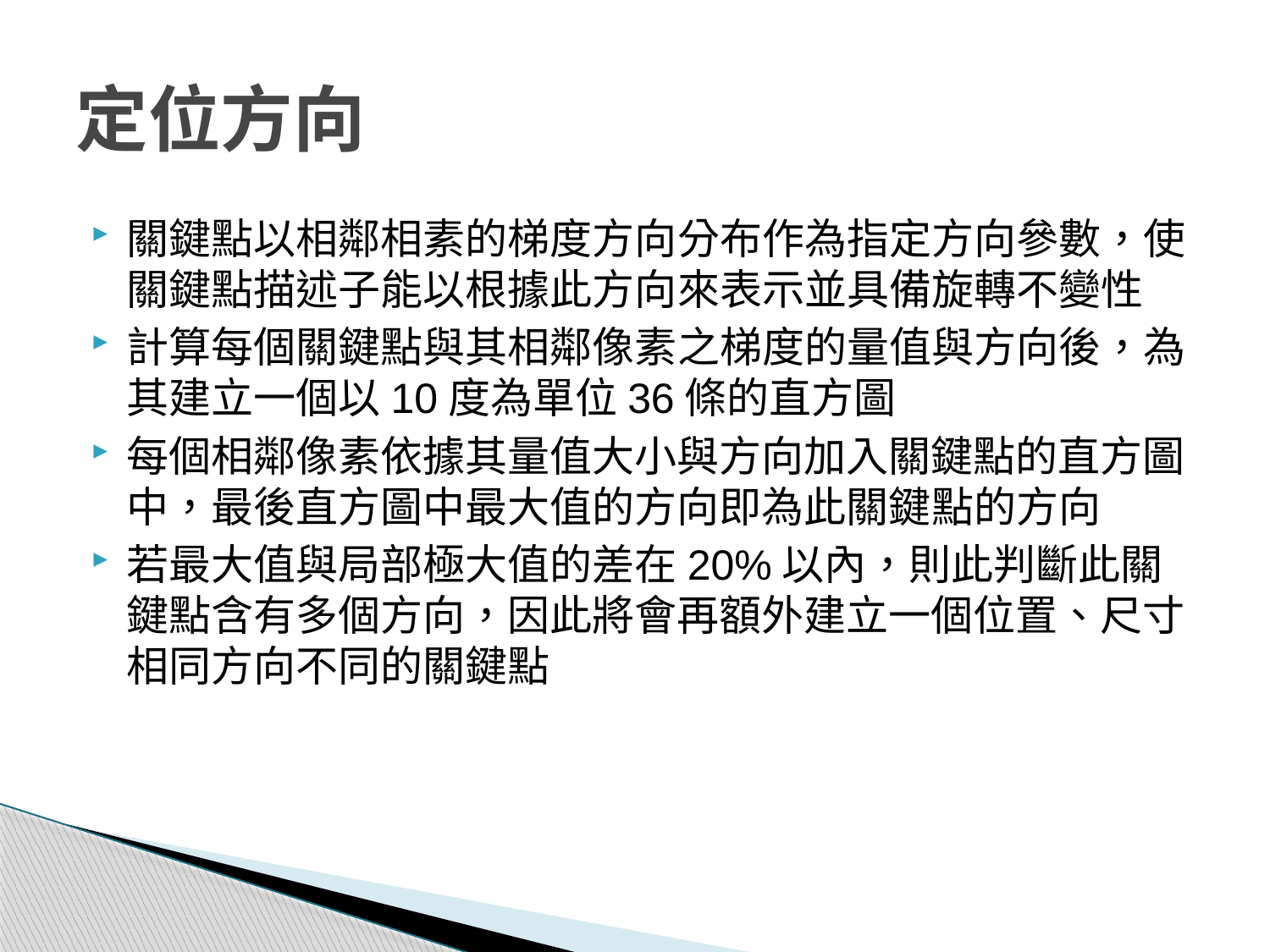

# 定位方向
關鍵點以相鄰相素的梯度方向分布作為指定方向參數，使關鍵點描述子能以根據此方向來表示並具備旋轉不變性
計算每個關鍵點與其相鄰像素之梯度的量值與方向後，為其建立一個以10度為單位36條的直方圖
每個相鄰像素依據其量值大小與方向加入關鍵點的直方圖中，最後直方圖中最大值的方向即為此關鍵點的方向
若最大值與局部極大值的差在20%以內，則此判斷此關鍵點含有多個方向，因此將會再額外建立一個位置、尺寸相同方向不同的關鍵點